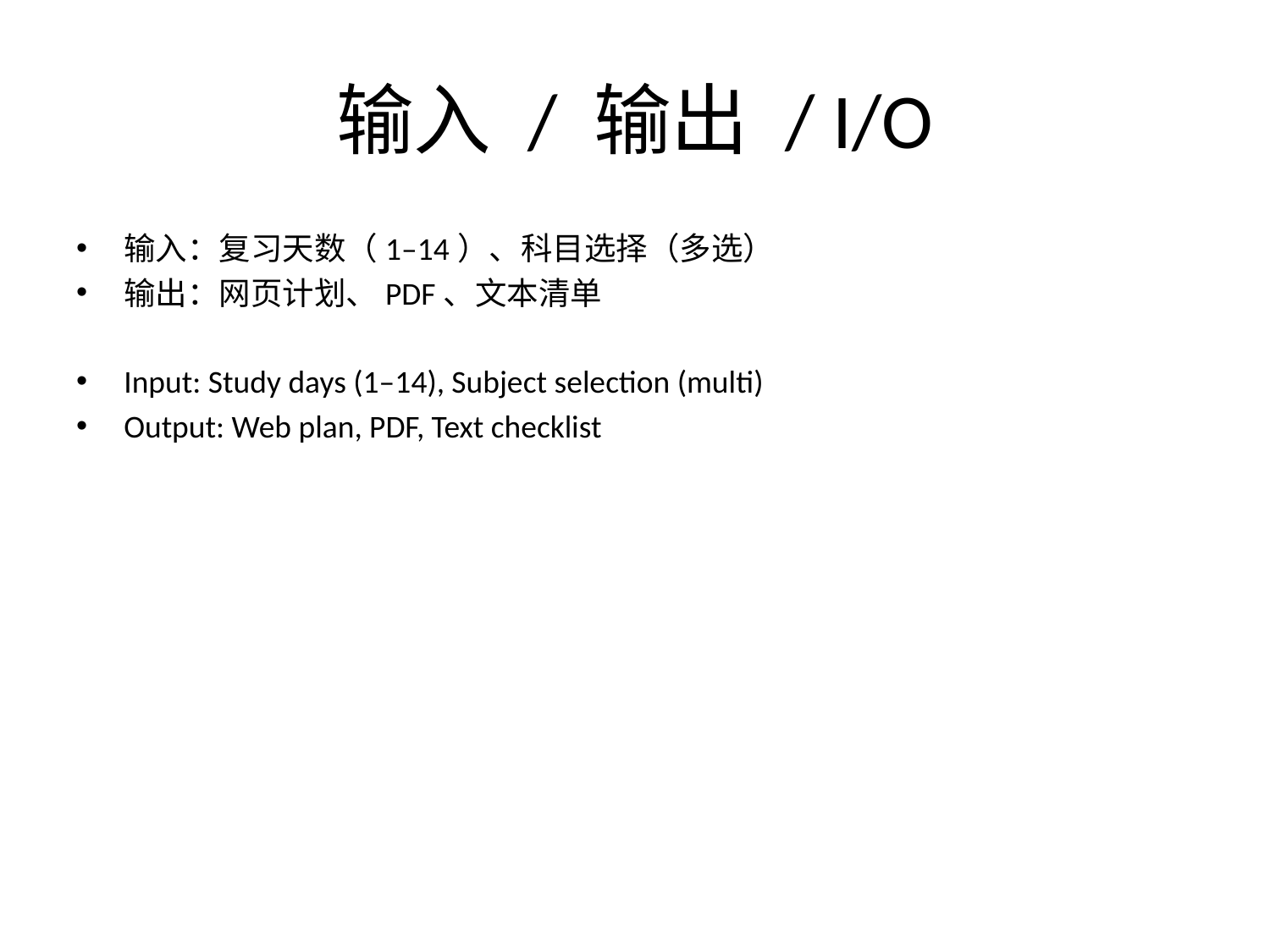

# 输入 / 输出 / I/O
输入：复习天数（1–14）、科目选择（多选）
输出：网页计划、PDF、文本清单

Input: Study days (1–14), Subject selection (multi)
Output: Web plan, PDF, Text checklist